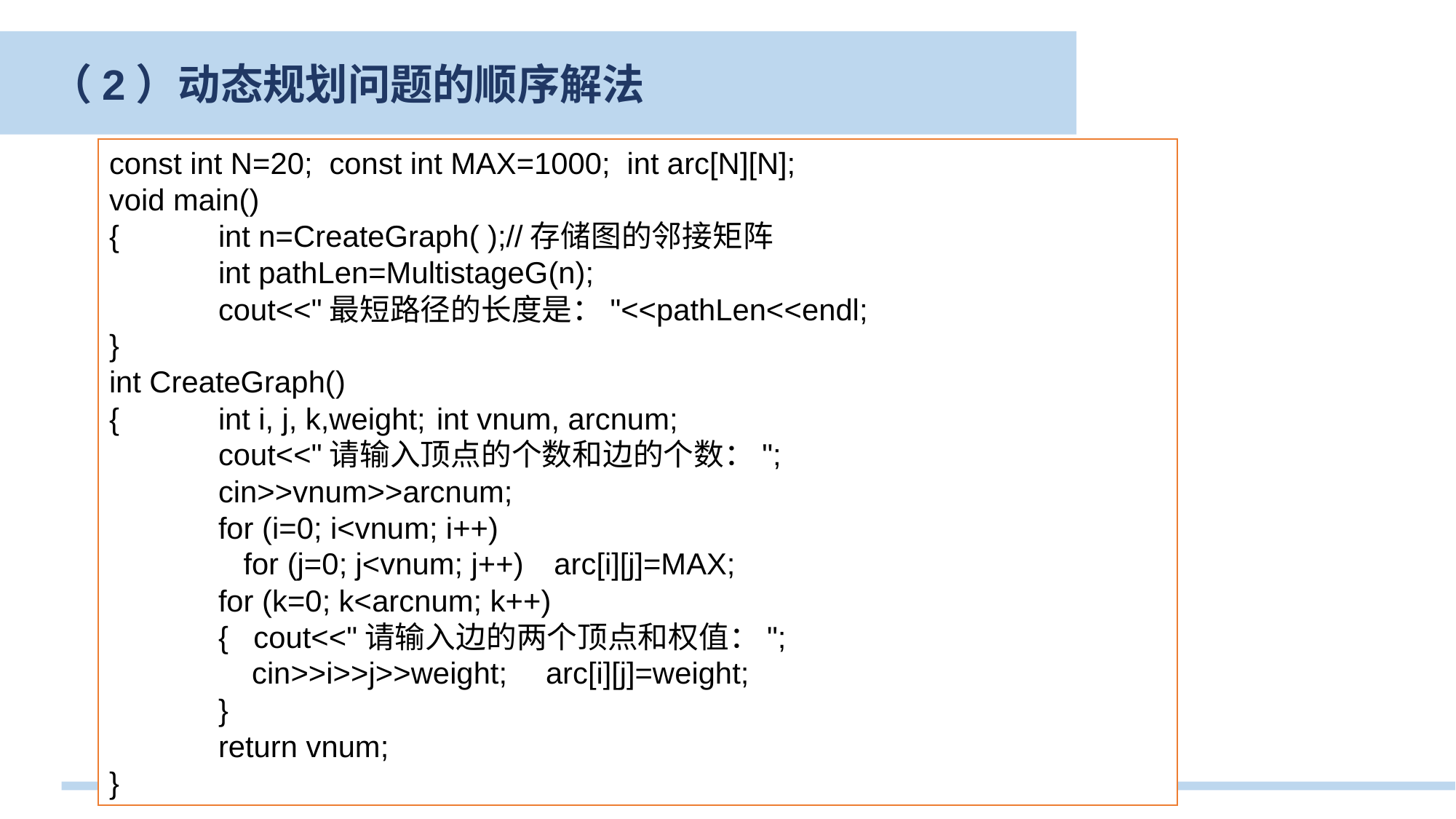

（2）动态规划问题的顺序解法
const int N=20;  const int MAX=1000;  int arc[N][N];
void main()
{	int n=CreateGraph( );//存储图的邻接矩阵
	int pathLen=MultistageG(n);
	cout<<"最短路径的长度是："<<pathLen<<endl;
}
int CreateGraph()
{	int i, j, k,weight;	int vnum, arcnum;
	cout<<"请输入顶点的个数和边的个数：";
	cin>>vnum>>arcnum;
	for (i=0; i<vnum; i++)
	   for (j=0; j<vnum; j++)	 arc[i][j]=MAX;
	for (k=0; k<arcnum; k++)
	{   cout<<"请输入边的两个顶点和权值：";
	    cin>>i>>j>>weight;	arc[i][j]=weight;
	}
	return vnum;
}